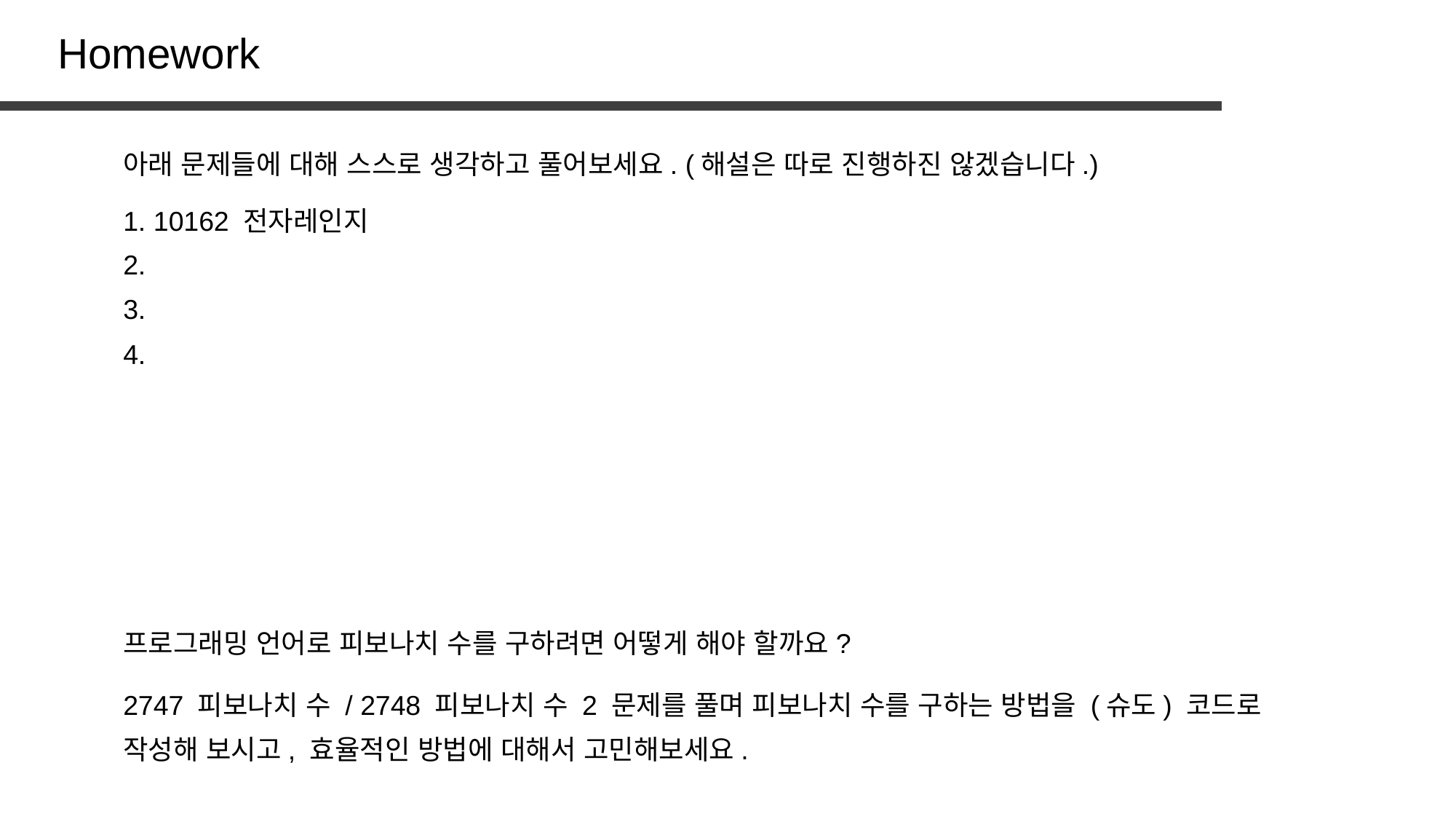

Homework
아래 문제들에 대해 스스로 생각하고 풀어보세요. (해설은 따로 진행하진 않겠습니다.)
1. 10162 전자레인지
2.
3.
4.
프로그래밍 언어로 피보나치 수를 구하려면 어떻게 해야 할까요?
2747 피보나치 수 / 2748 피보나치 수 2 문제를 풀며 피보나치 수를 구하는 방법을 (슈도) 코드로
작성해 보시고, 효율적인 방법에 대해서 고민해보세요.